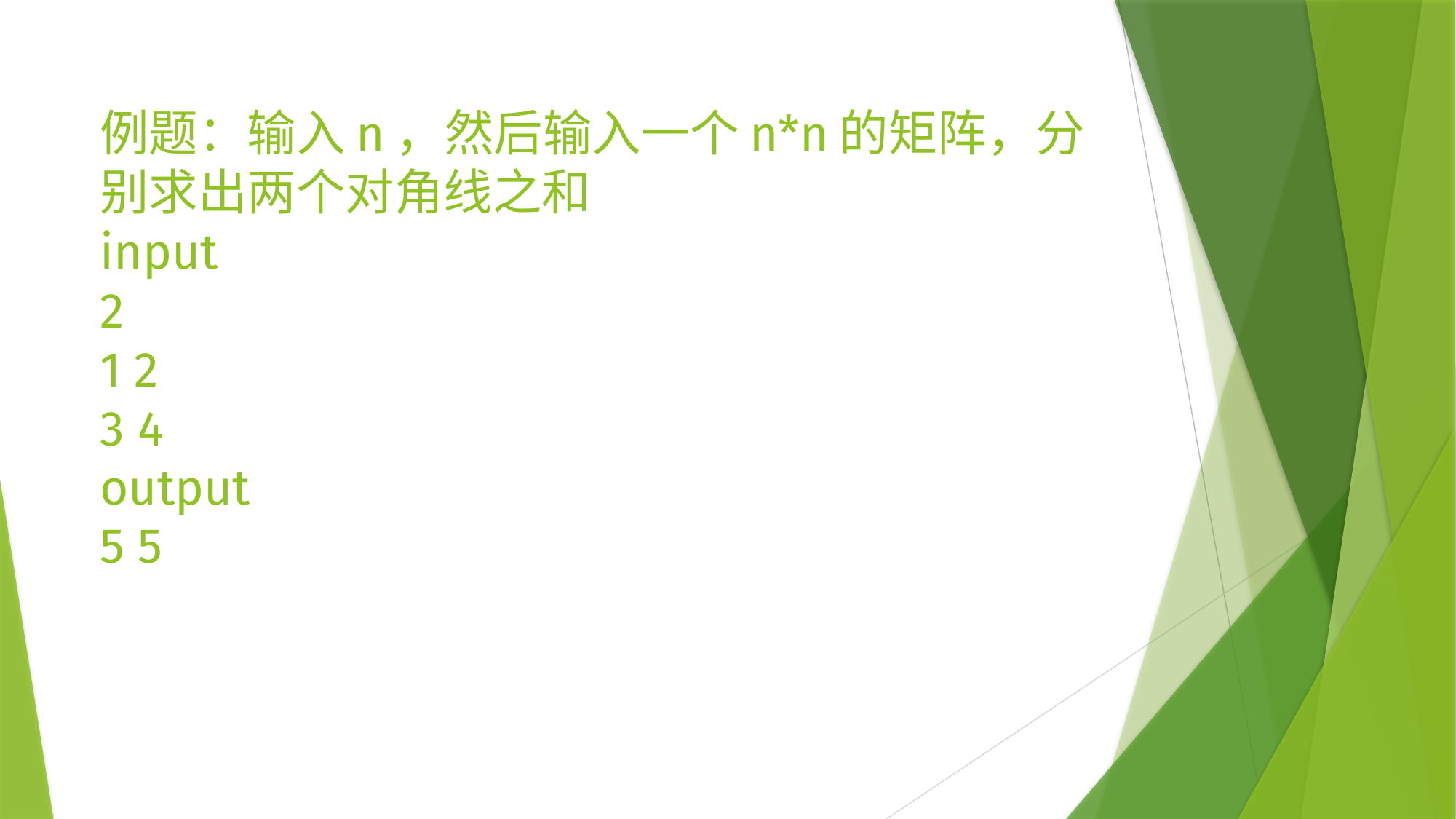

# 例题：输入n，然后输入一个n*n的矩阵，分别求出两个对角线之和 input 2 1 2 3 4 output 5 5